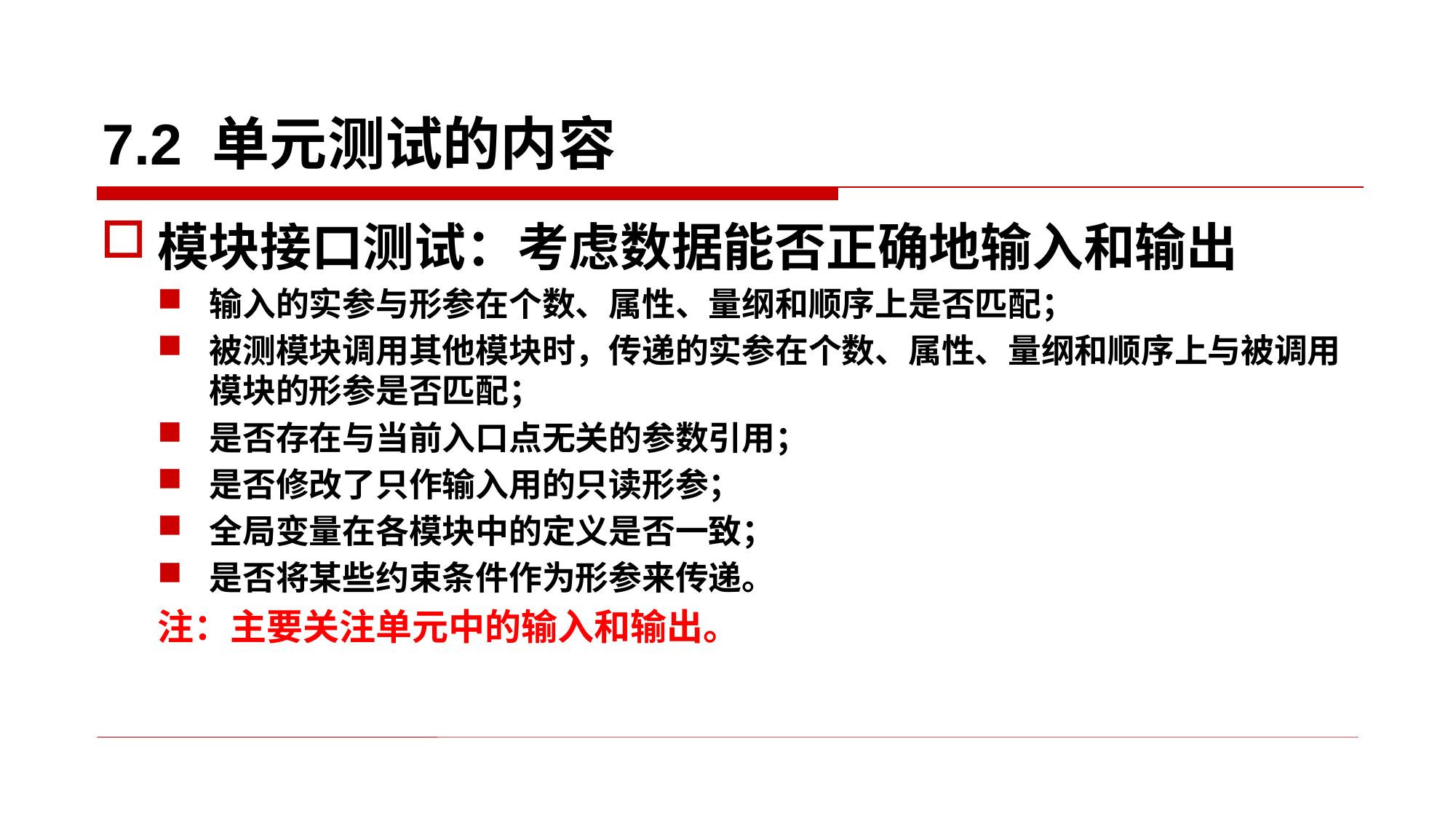

# 7.2 单元测试的内容
模块接口测试：考虑数据能否正确地输入和输出
输入的实参与形参在个数、属性、量纲和顺序上是否匹配；
被测模块调用其他模块时，传递的实参在个数、属性、量纲和顺序上与被调用模块的形参是否匹配；
是否存在与当前入口点无关的参数引用；
是否修改了只作输入用的只读形参；
全局变量在各模块中的定义是否一致；
是否将某些约束条件作为形参来传递。
注：主要关注单元中的输入和输出。

9